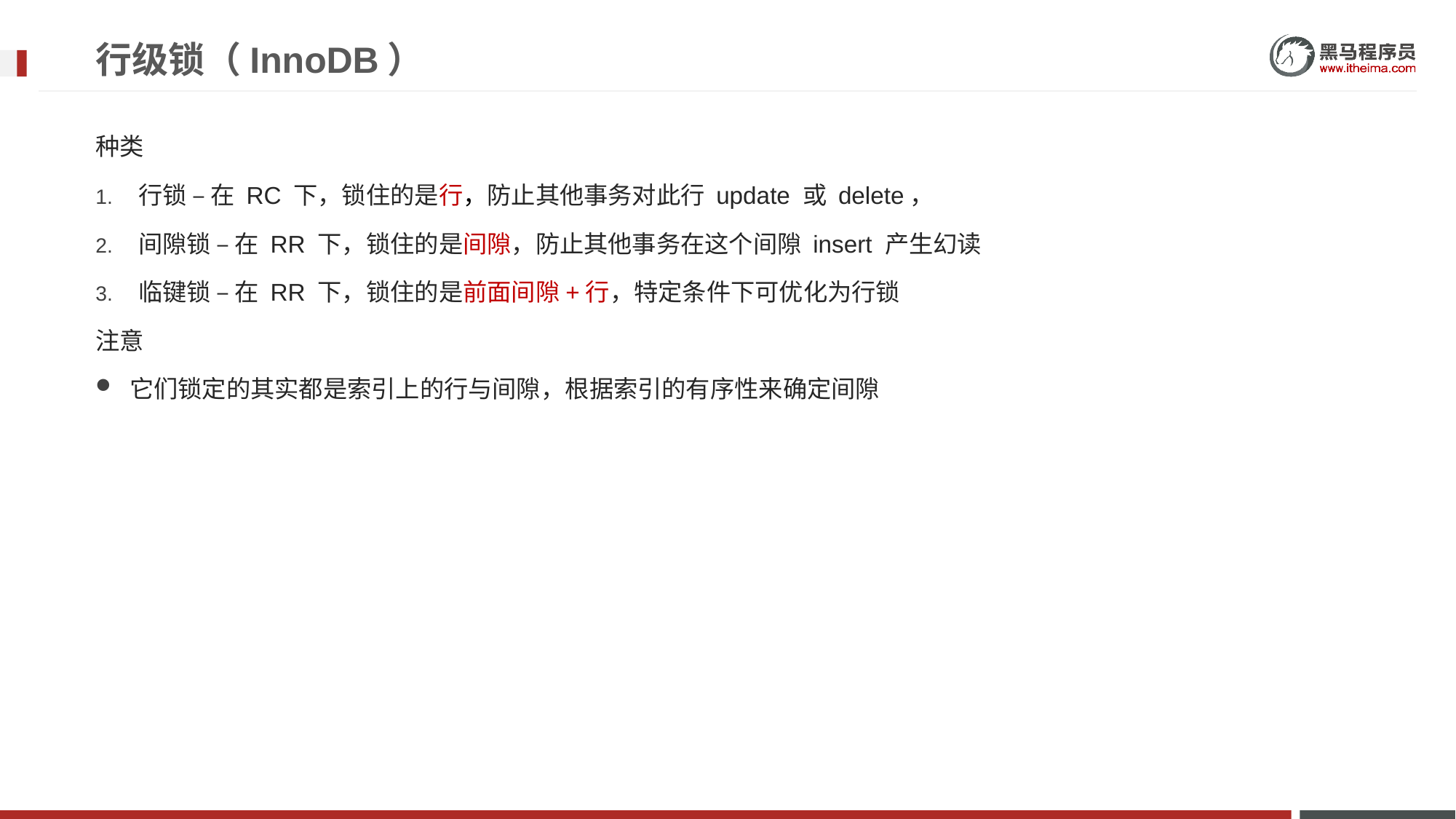

# 行级锁（InnoDB）
种类
行锁 – 在 RC 下，锁住的是行，防止其他事务对此行 update 或 delete，
间隙锁 – 在 RR 下，锁住的是间隙，防止其他事务在这个间隙 insert 产生幻读
临键锁 – 在 RR 下，锁住的是前面间隙+行，特定条件下可优化为行锁
注意
它们锁定的其实都是索引上的行与间隙，根据索引的有序性来确定间隙